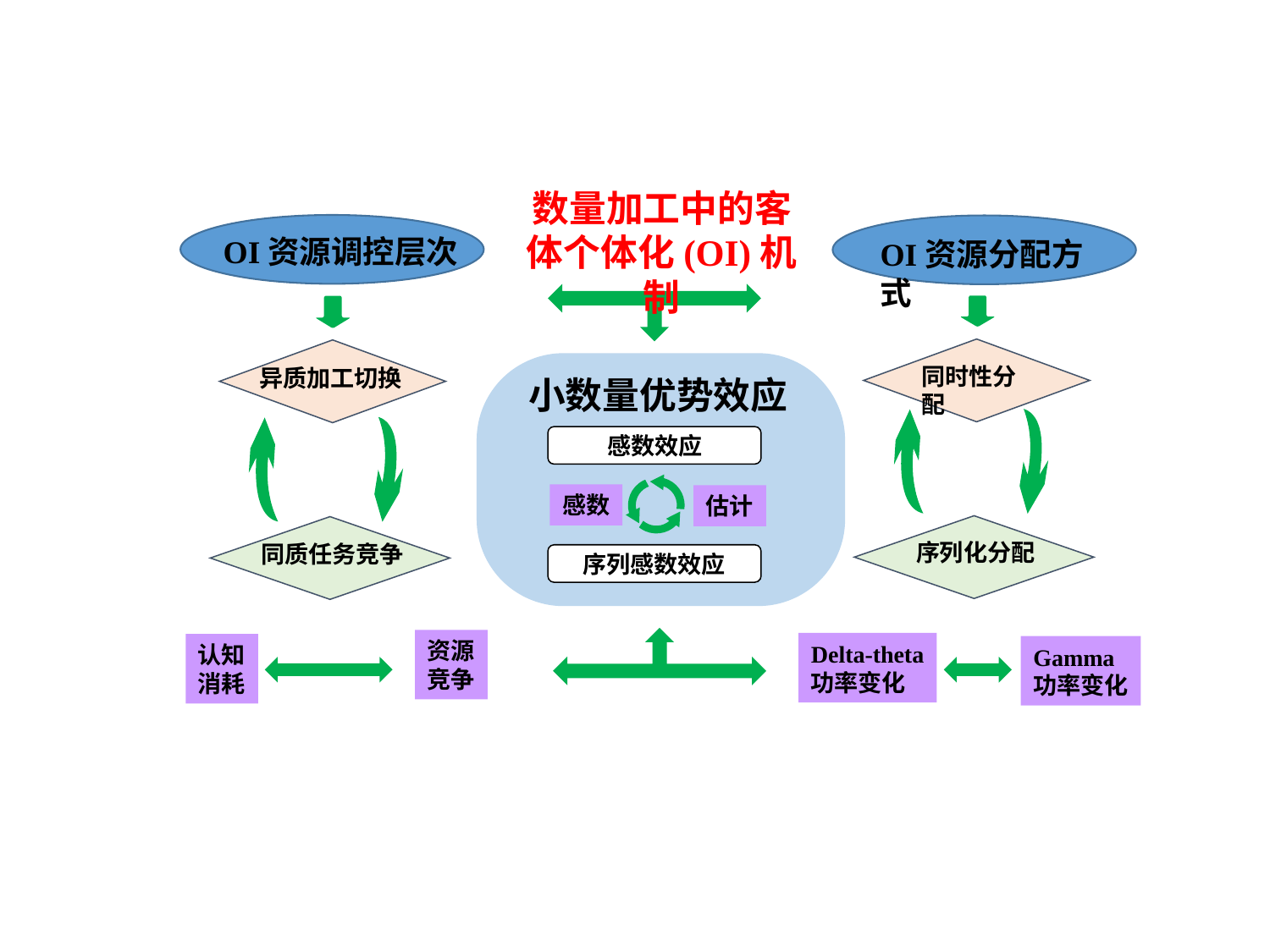

数量加工中的客体个体化(OI)机制

OI资源调控层次
OI资源分配方式

同时性分配
异质加工切换
小数量优势效应

感数效应

感数
估计

序列化分配
同质任务竞争
序列感数效应

资源
竞争
Delta-theta
功率变化
认知
消耗
Gamma
功率变化